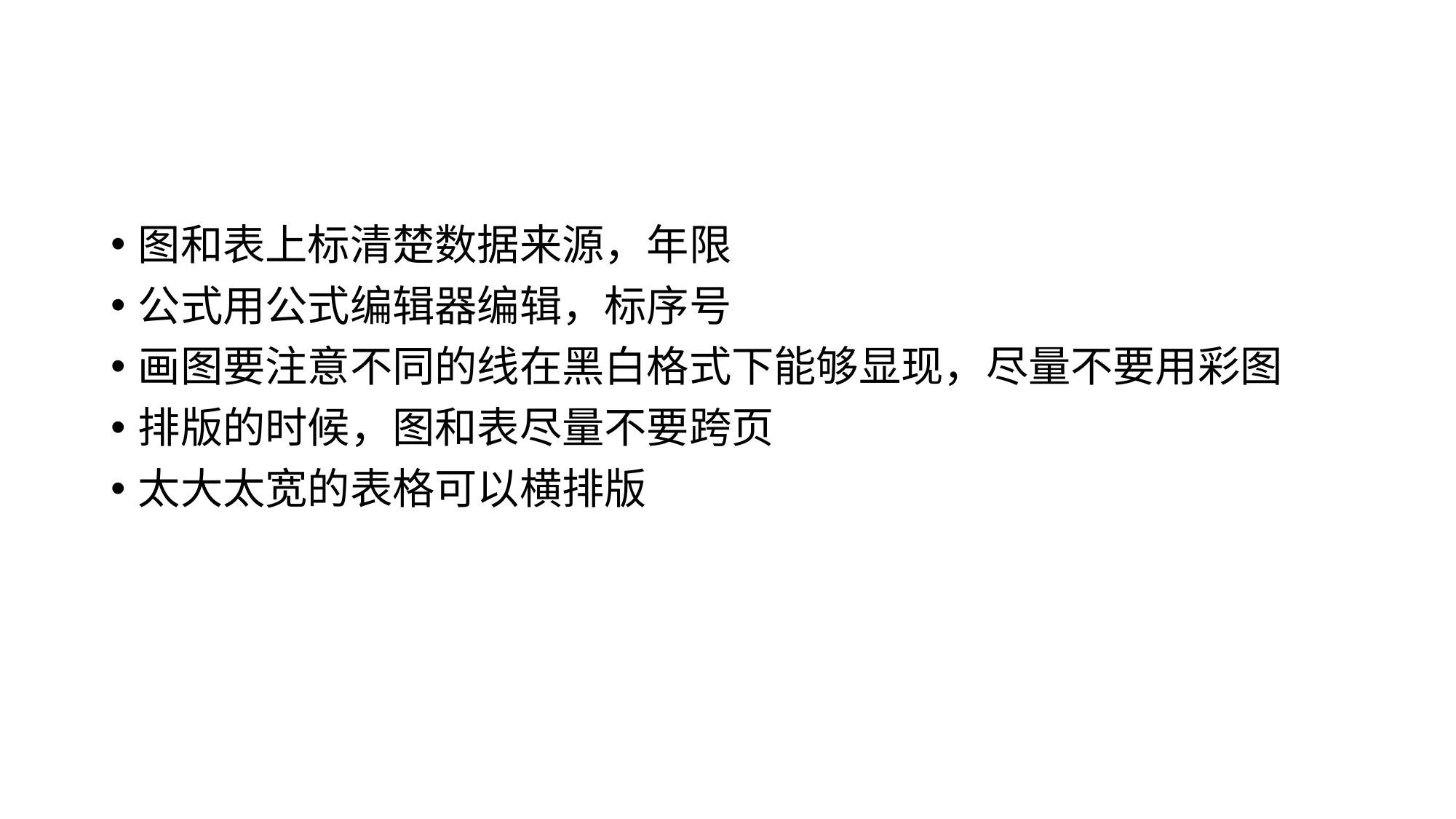

#
图和表上标清楚数据来源，年限
公式用公式编辑器编辑，标序号
画图要注意不同的线在黑白格式下能够显现，尽量不要用彩图
排版的时候，图和表尽量不要跨页
太大太宽的表格可以横排版